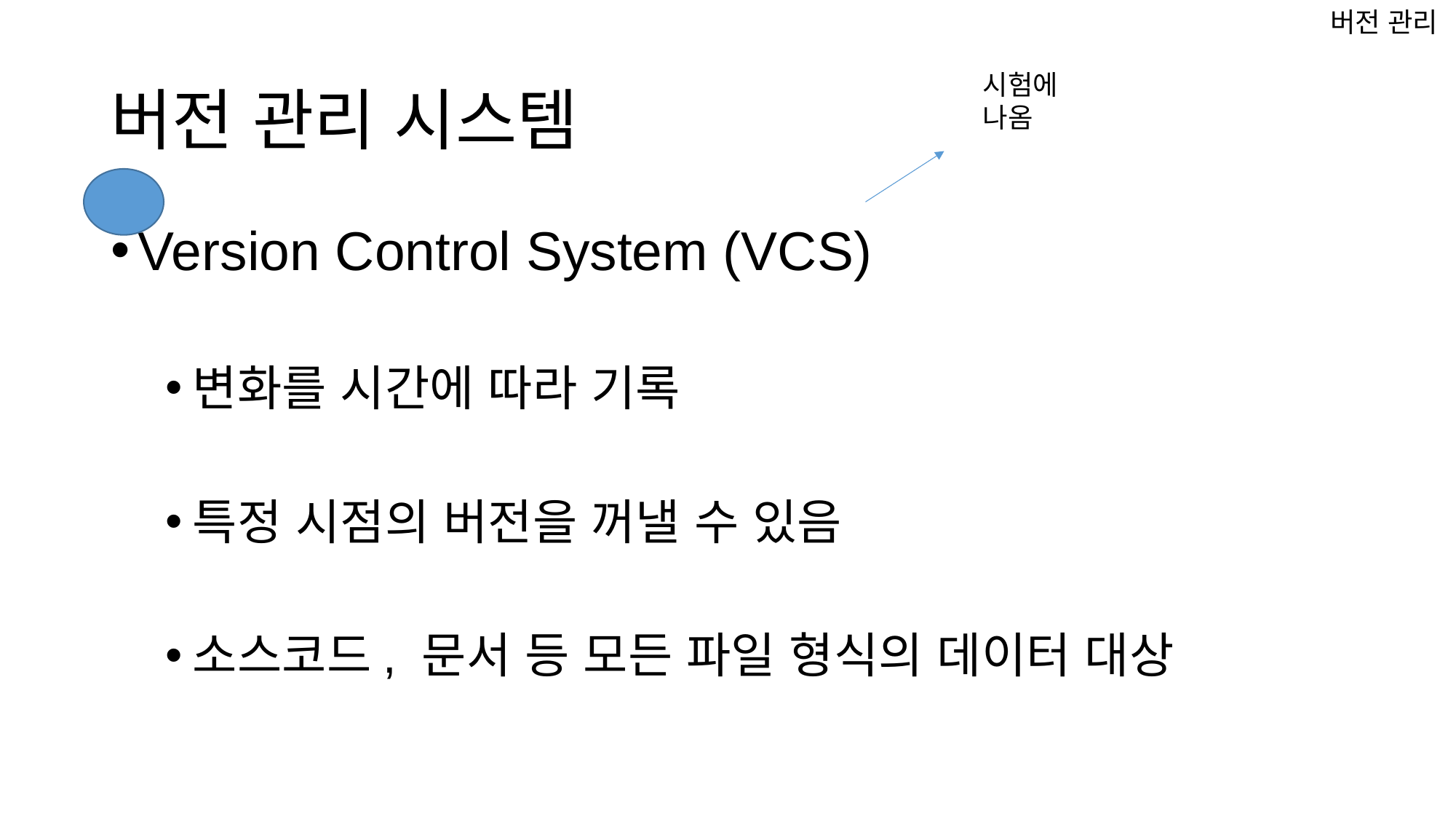

버전 관리
# 버전 관리 시스템
시험에 나옴

Version Control System (VCS)

변화를 시간에 따라 기록

특정 시점의 버전을 꺼낼 수 있음

소스코드, 문서 등 모든 파일 형식의 데이터 대상